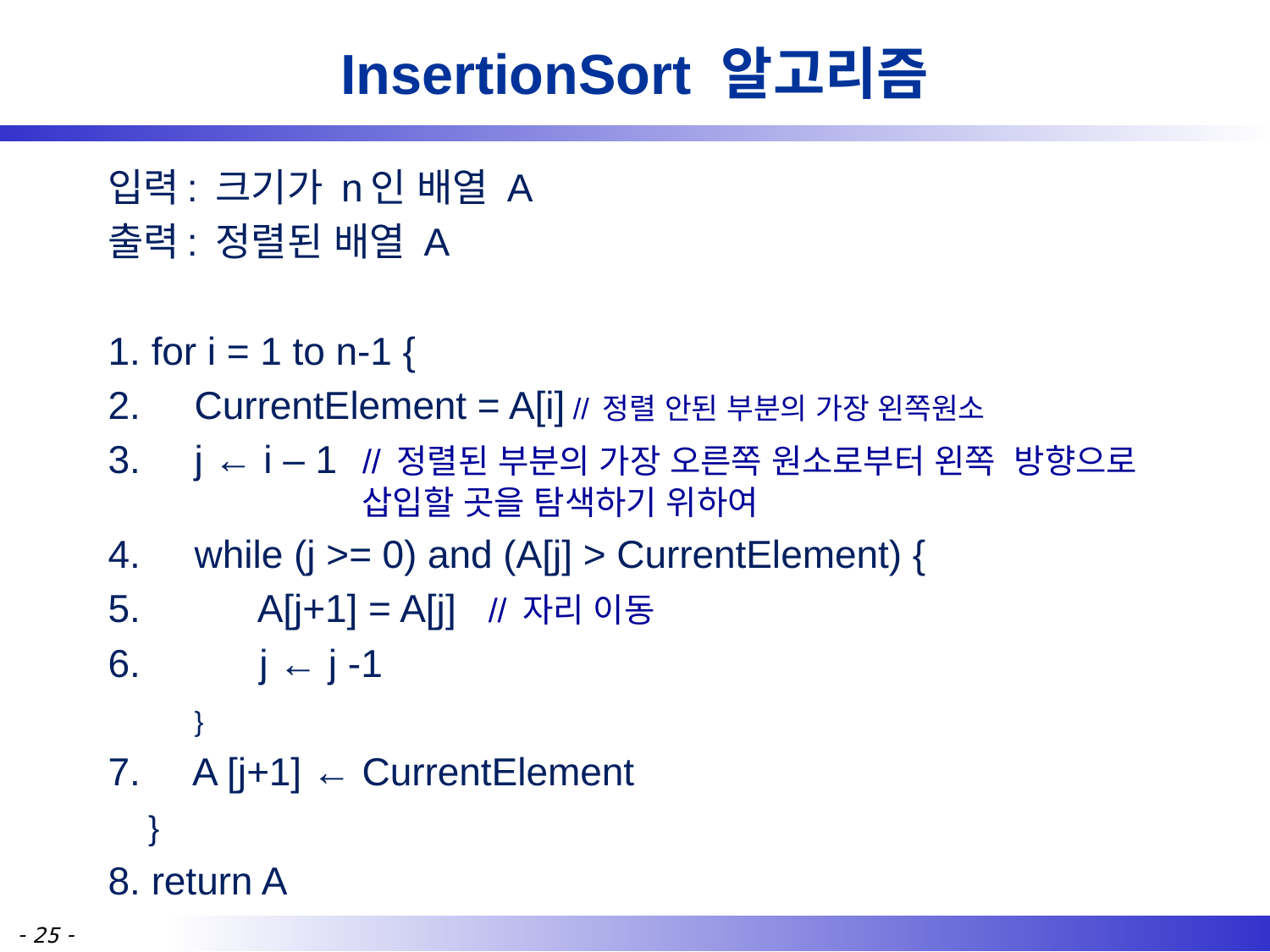

# InsertionSort 알고리즘
입력: 크기가 n인 배열 A
출력: 정렬된 배열 A

1. for i = 1 to n-1 {
2.     CurrentElement = A[i] // 정렬 안된 부분의 가장 왼쪽원소
3.     j ← i – 1   // 정렬된 부분의 가장 오른쪽 원소로부터 왼쪽  방향으로 삽입할 곳을 탐색하기 위하여
4.     while (j >= 0) and (A[j] > CurrentElement) {
5.           A[j+1] = A[j]   // 자리 이동
6.           j ← j -1
        }
7.     A [j+1] ← CurrentElement
    }
8. return A
- 25 -